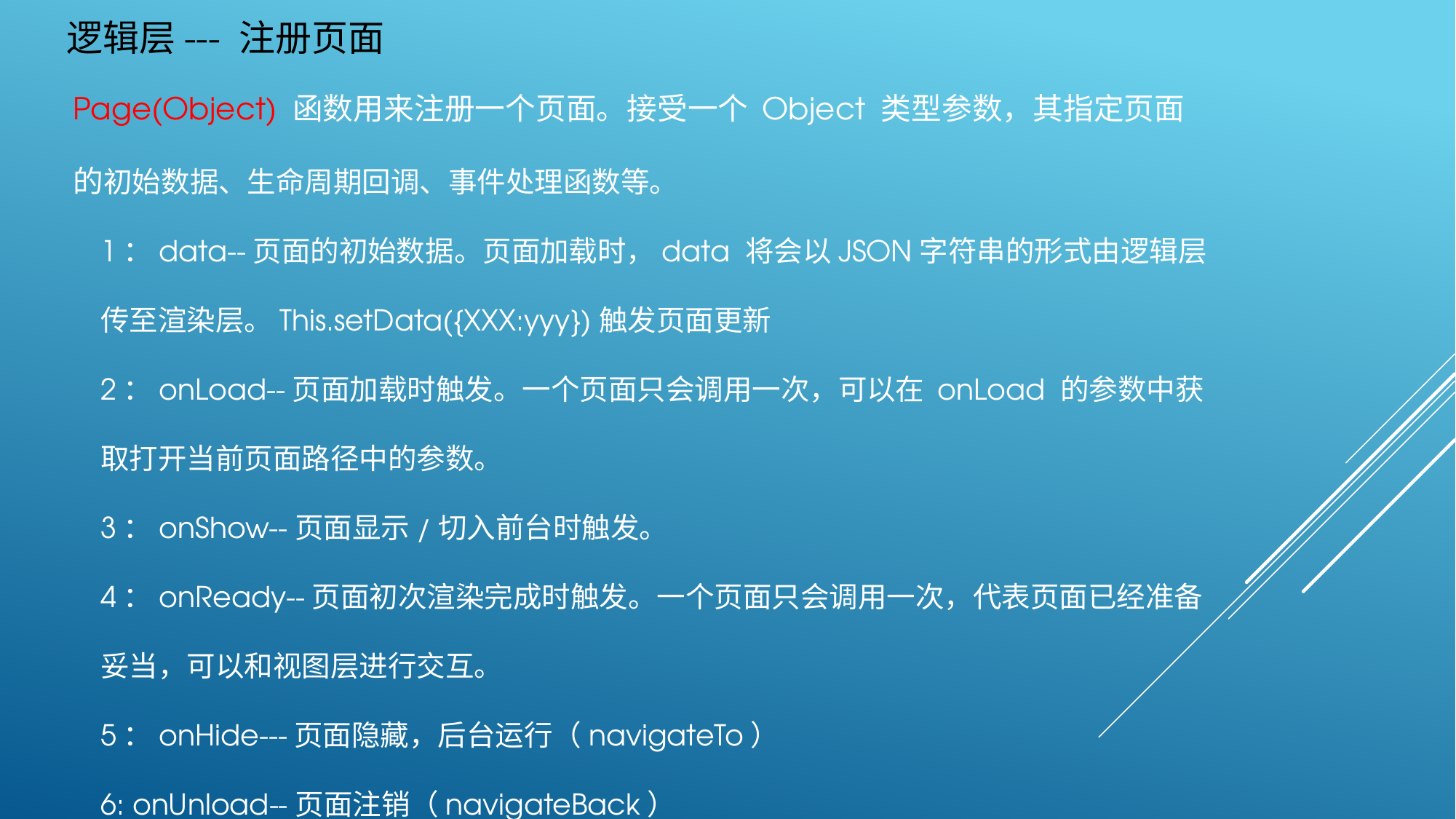

逻辑层--- 注册页面
Page(Object) 函数用来注册一个页面。接受一个 Object 类型参数，其指定页面的初始数据、生命周期回调、事件处理函数等。
1：data--页面的初始数据。页面加载时，data 将会以JSON字符串的形式由逻辑层传至渲染层。This.setData({XXX:yyy})触发页面更新
2：onLoad--页面加载时触发。一个页面只会调用一次，可以在 onLoad 的参数中获取打开当前页面路径中的参数。
3：onShow--页面显示/切入前台时触发。
4：onReady--页面初次渲染完成时触发。一个页面只会调用一次，代表页面已经准备妥当，可以和视图层进行交互。
5：onHide---页面隐藏，后台运行（navigateTo）
6: onUnload--页面注销（navigateBack）